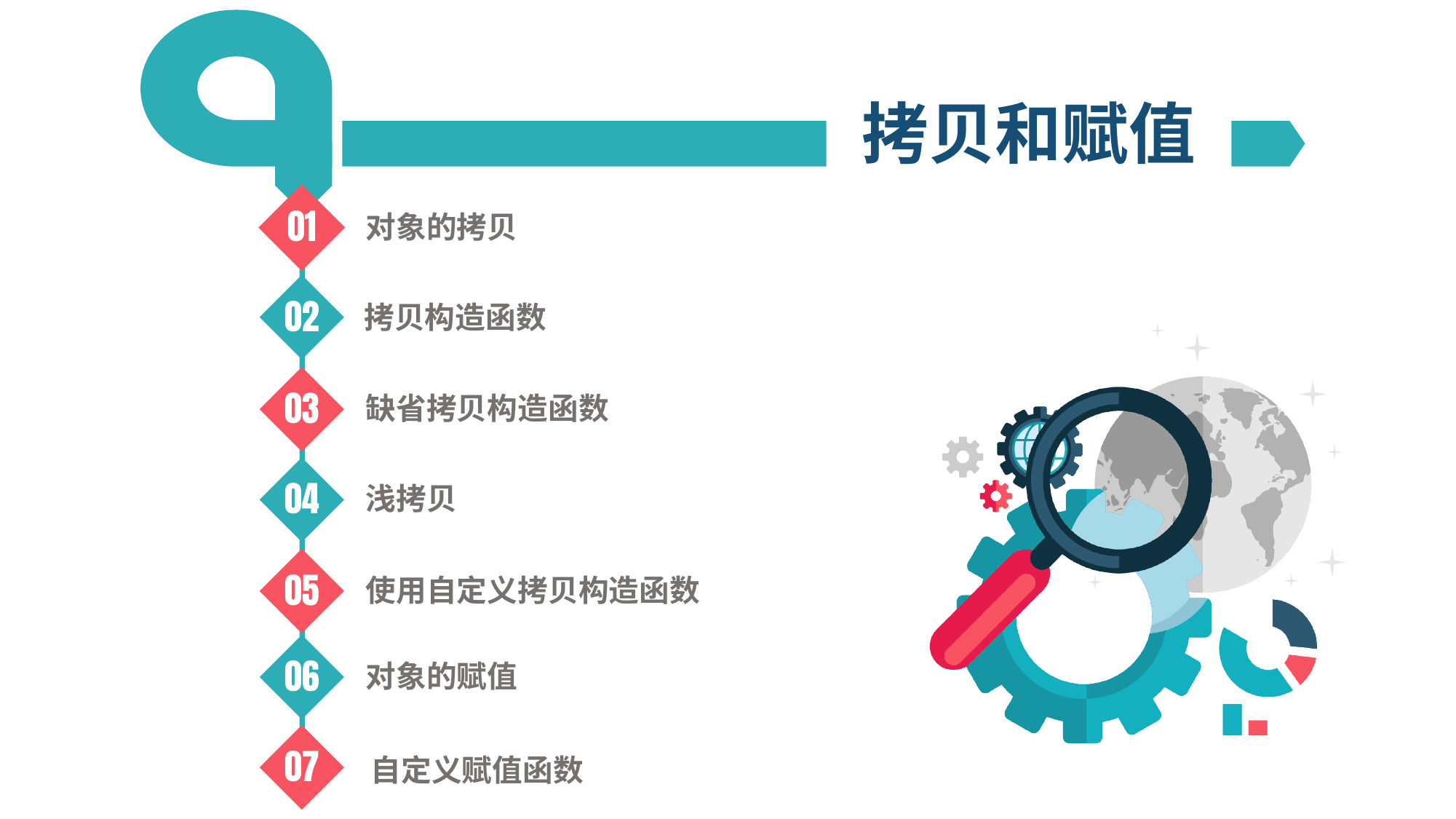

# 拷贝和赋值

01
对象的拷贝
02
拷贝构造函数
03
缺省拷贝构造函数
04
浅拷贝
05
使用自定义拷贝构造函数
06
对象的赋值
07
自定义赋值函数